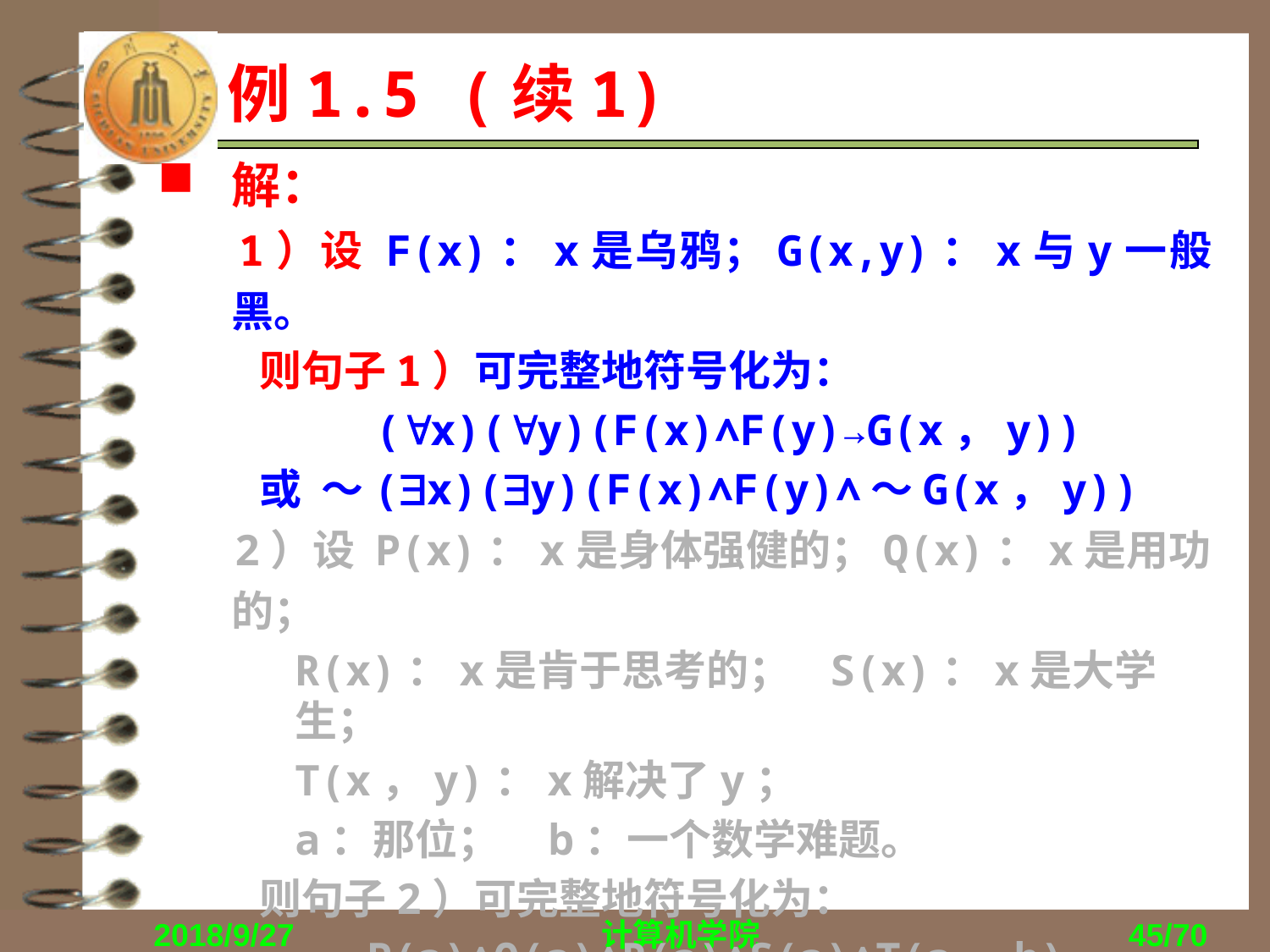

# 例1.5 (续1)
解：
   1）设 F(x)：x是乌鸦；G(x,y)：x与y一般黑。
   则句子1）可完整地符号化为：
 (∀x)(∀y)(F(x)∧F(y)→G(x，y))
   或  ～(∃x)(∃y)(F(x)∧F(y)∧～G(x，y))
   2）设 P(x)：x是身体强健的；Q(x)：x是用功的；
	R(x)：x是肯于思考的；   S(x)：x是大学生；
	T(x，y)：x解决了y；
	a：那位；	b：一个数学难题。
   则句子2）可完整地符号化为：
P(a)∧Q(a)∧R(a)∧S(a)∧T(a，b)
2018/9/27
计算机学院
45/70